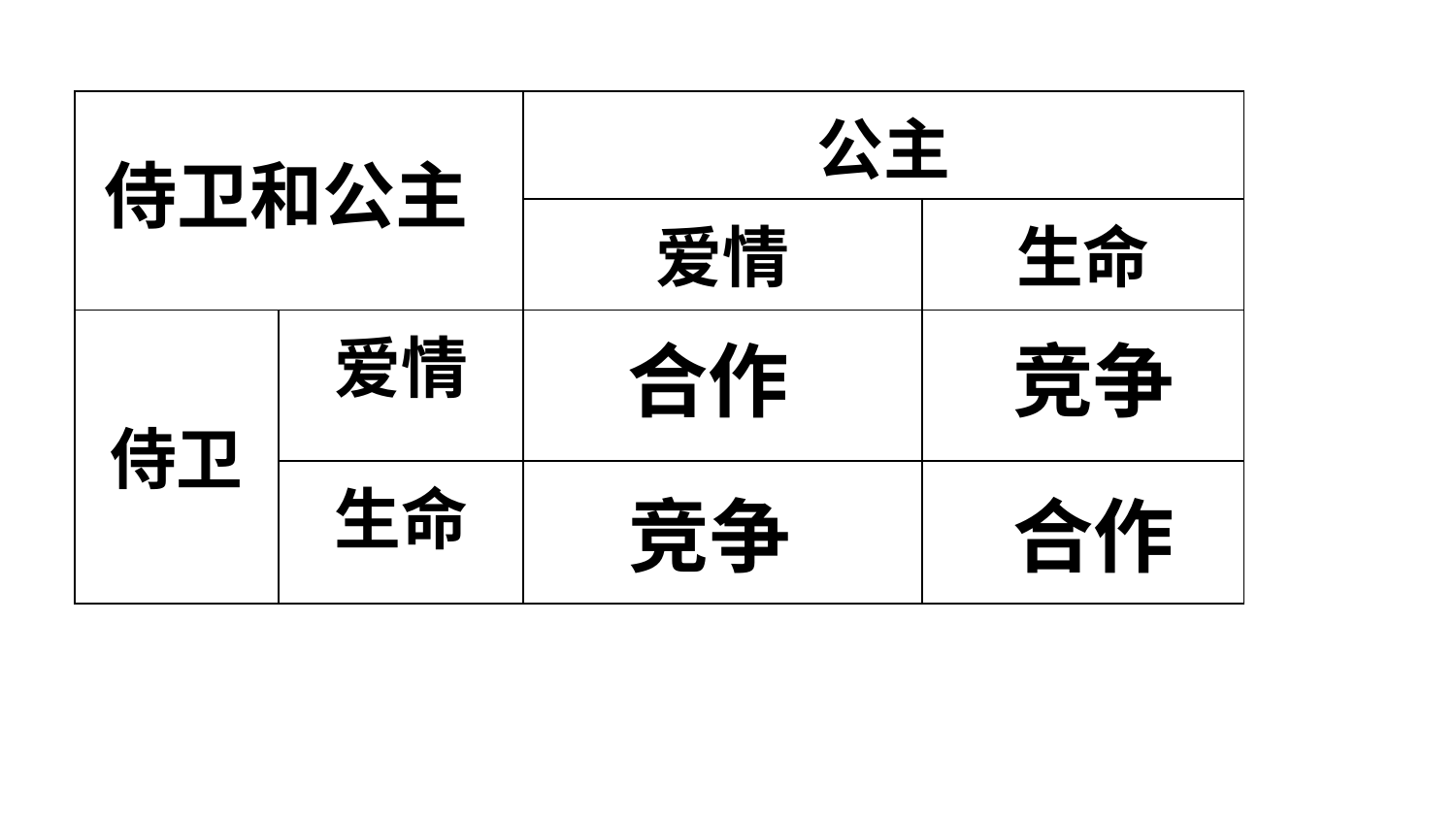

|  |  | 公主 |  |
| --- | --- | --- | --- |
|  |  | 爱情 | 生命 |
| 侍卫 | 爱情 |  |  |
|  | 生命 |  |  |
侍卫和公主
合作
竞争
竞争
合作